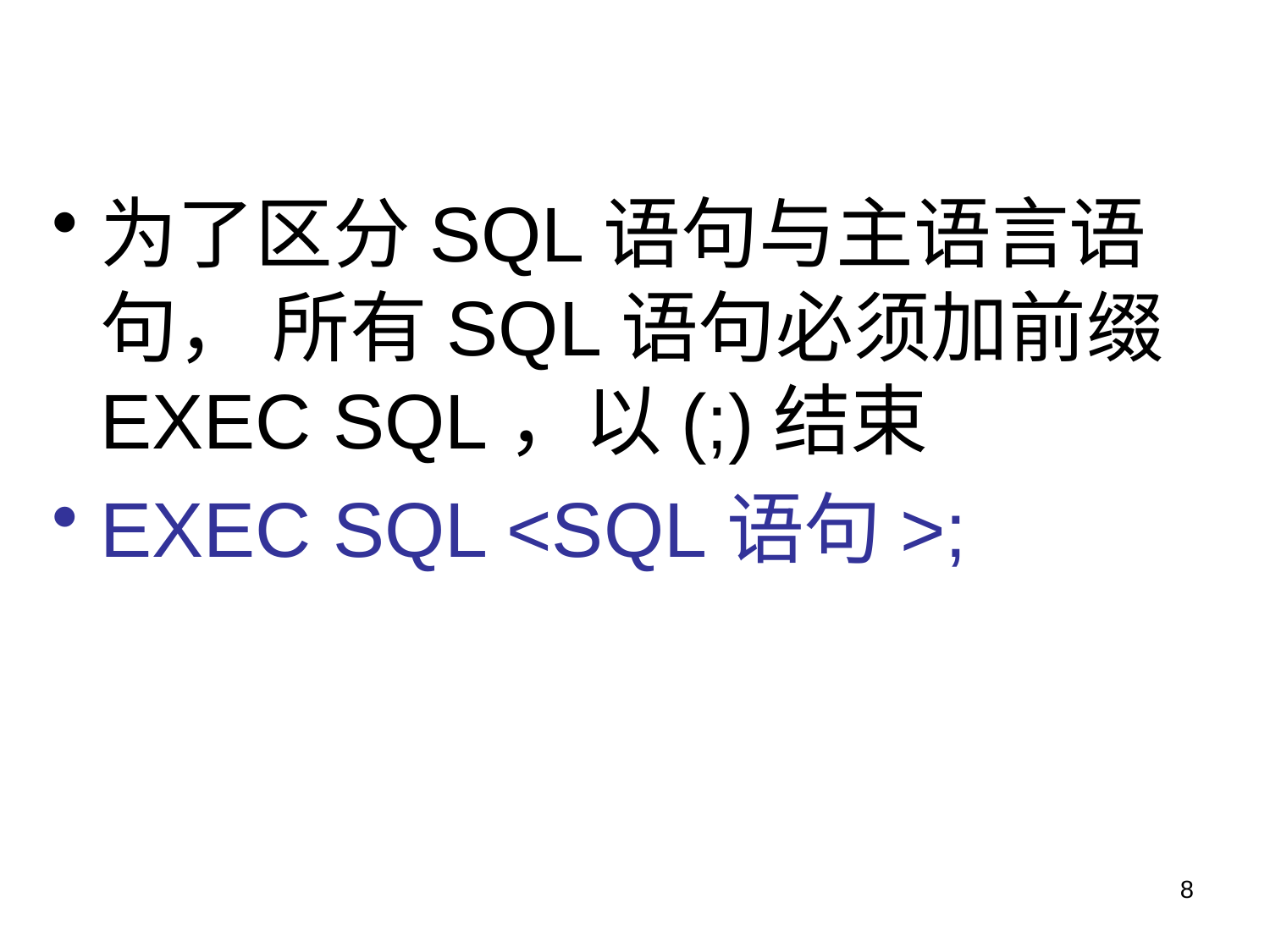

为了区分SQL语句与主语言语句， 所有SQL语句必须加前缀EXEC SQL，以(;)结束
EXEC SQL <SQL语句>;

8